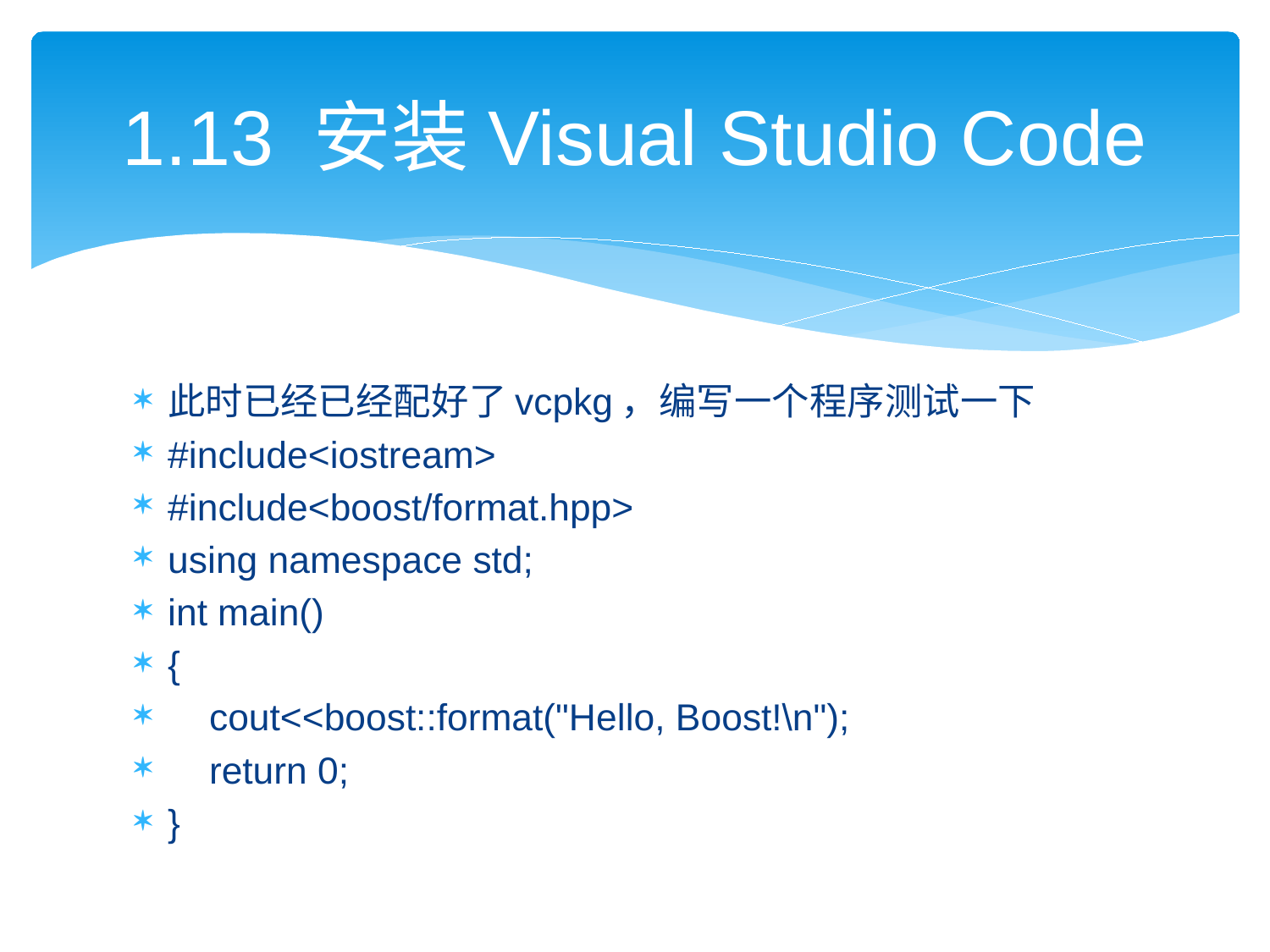

# 1.13 安装Visual Studio Code
此时已经已经配好了vcpkg，编写一个程序测试一下
#include<iostream>
#include<boost/format.hpp>
using namespace std;
int main()
{
    cout<<boost::format("Hello, Boost!\n");
    return 0;
}